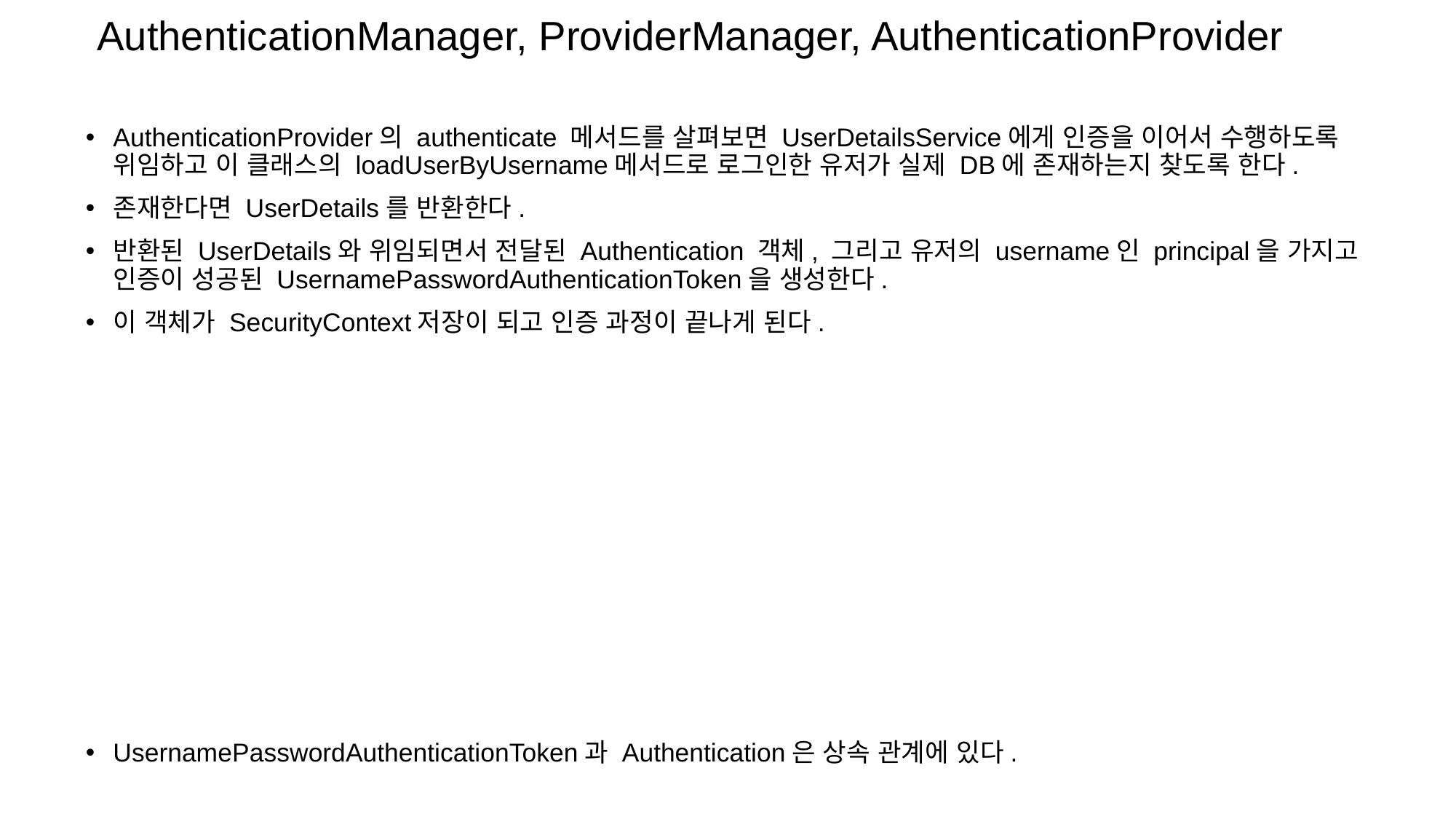

# AuthenticationManager, ProviderManager, AuthenticationProvider
AuthenticationProvider의 authenticate 메서드를 살펴보면 UserDetailsService에게 인증을 이어서 수행하도록 위임하고 이 클래스의 loadUserByUsername메서드로 로그인한 유저가 실제 DB에 존재하는지 찾도록 한다.
존재한다면 UserDetails를 반환한다.
반환된 UserDetails와 위임되면서 전달된 Authentication 객체, 그리고 유저의 username인 principal을 가지고 인증이 성공된 UsernamePasswordAuthenticationToken을 생성한다.
이 객체가 SecurityContext저장이 되고 인증 과정이 끝나게 된다.

UsernamePasswordAuthenticationToken과 Authentication은 상속 관계에 있다.